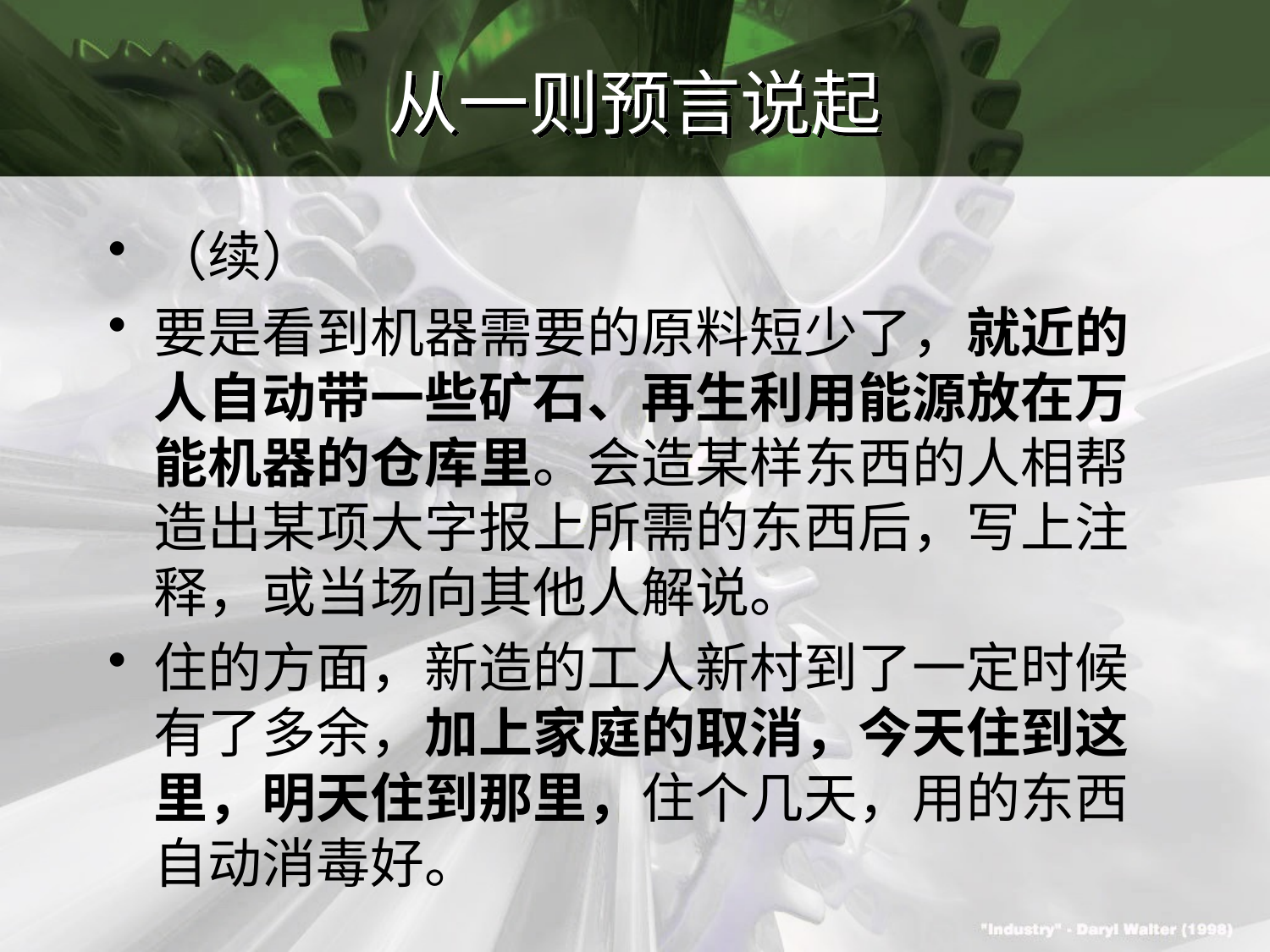

# 从一则预言说起
（续）
要是看到机器需要的原料短少了，就近的人自动带一些矿石、再生利用能源放在万能机器的仓库里。会造某样东西的人相帮造出某项大字报上所需的东西后，写上注释，或当场向其他人解说。
住的方面，新造的工人新村到了一定时候有了多余，加上家庭的取消，今天住到这里，明天住到那里，住个几天，用的东西自动消毒好。